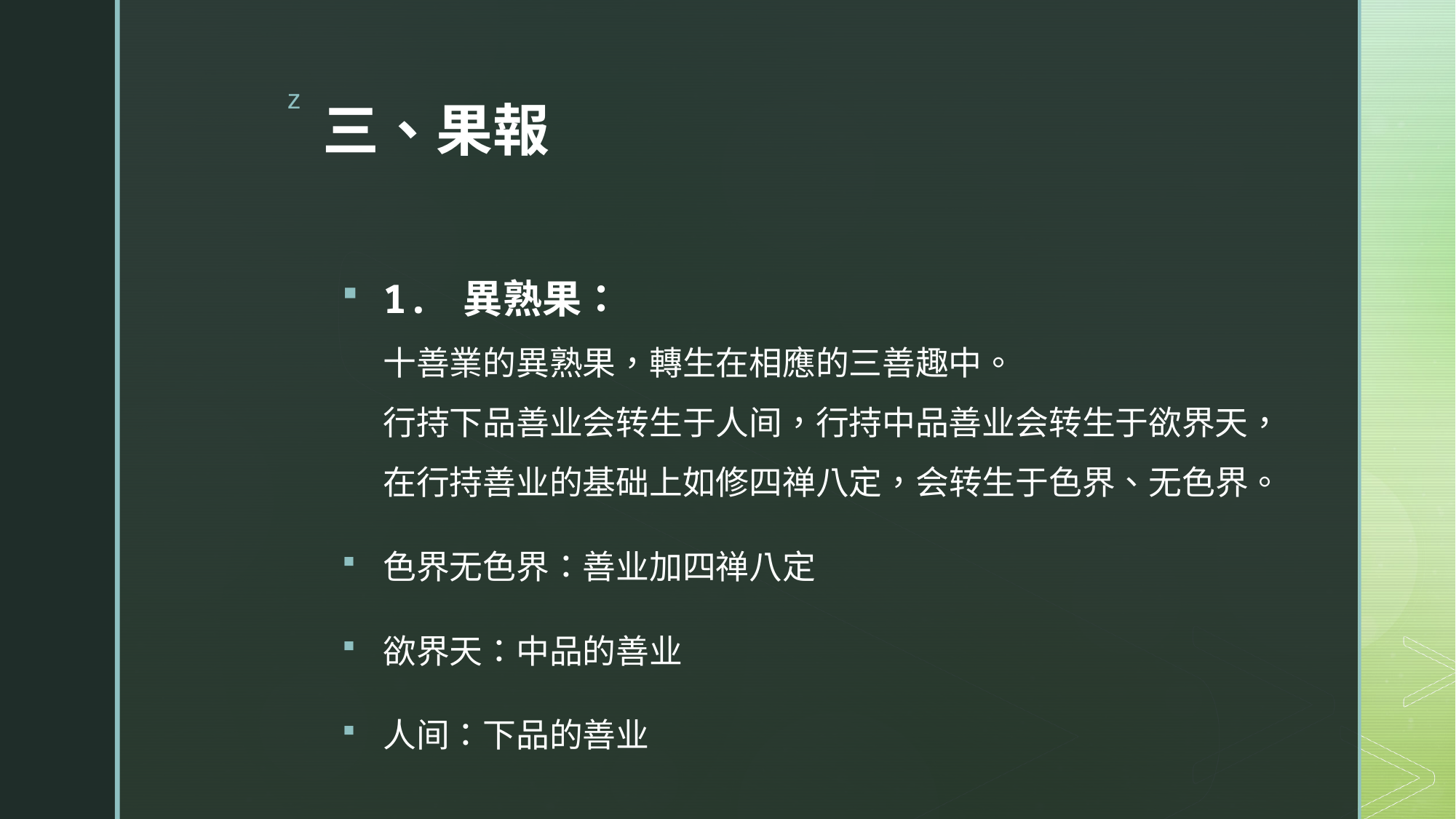

# 三、果報
1. 異熟果：
十善業的異熟果，轉生在相應的三善趣中。
行持下品善业会转生于人间，行持中品善业会转生于欲界天，在行持善业的基础上如修四禅八定，会转生于色界、无色界。
色界无色界：善业加四禅八定
欲界天：中品的善业
人间：下品的善业